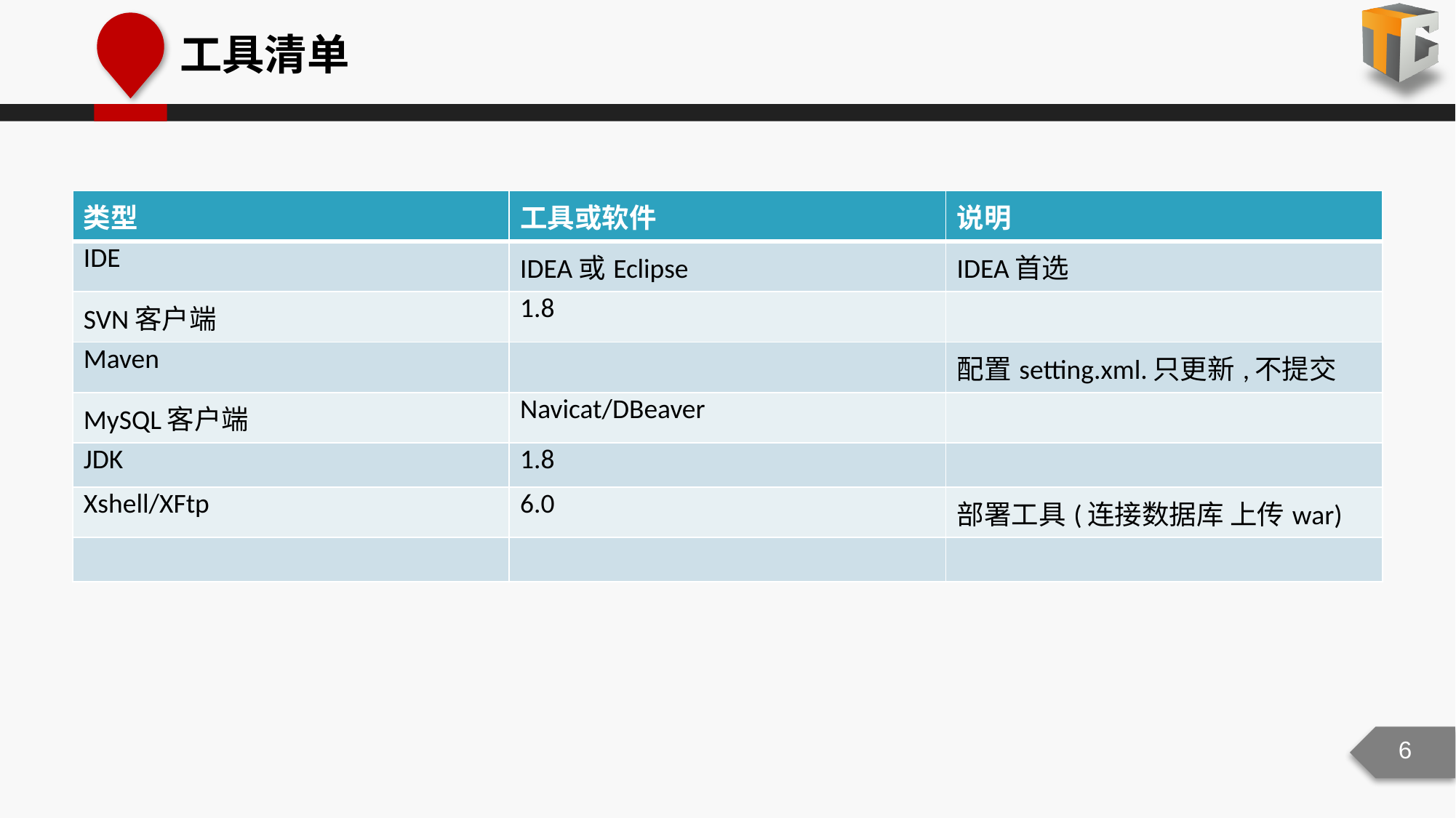

# 工具清单
| 类型 | 工具或软件 | 说明 |
| --- | --- | --- |
| IDE | IDEA或Eclipse | IDEA首选 |
| SVN客户端 | 1.8 |  |
| Maven |  | 配置setting.xml.只更新,不提交 |
| MySQL客户端 | Navicat/DBeaver |  |
| JDK | 1.8 |  |
| Xshell/XFtp | 6.0 | 部署工具(连接数据库 上传war) |
|  |  |  |